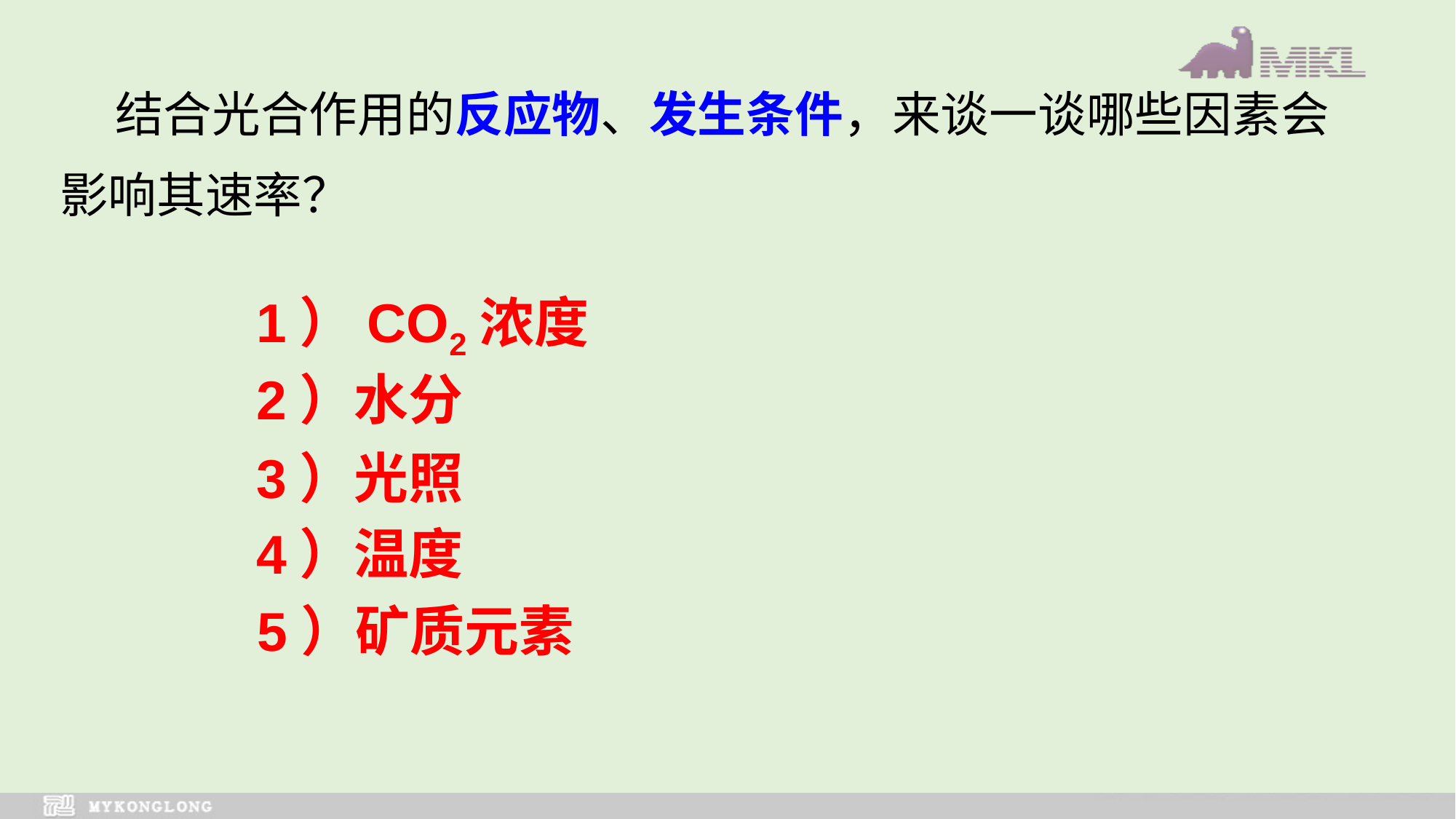

结合光合作用的反应物、发生条件，来谈一谈哪些因素会影响其速率？
1）CO2浓度
2）水分
3）光照
4）温度
5）矿质元素